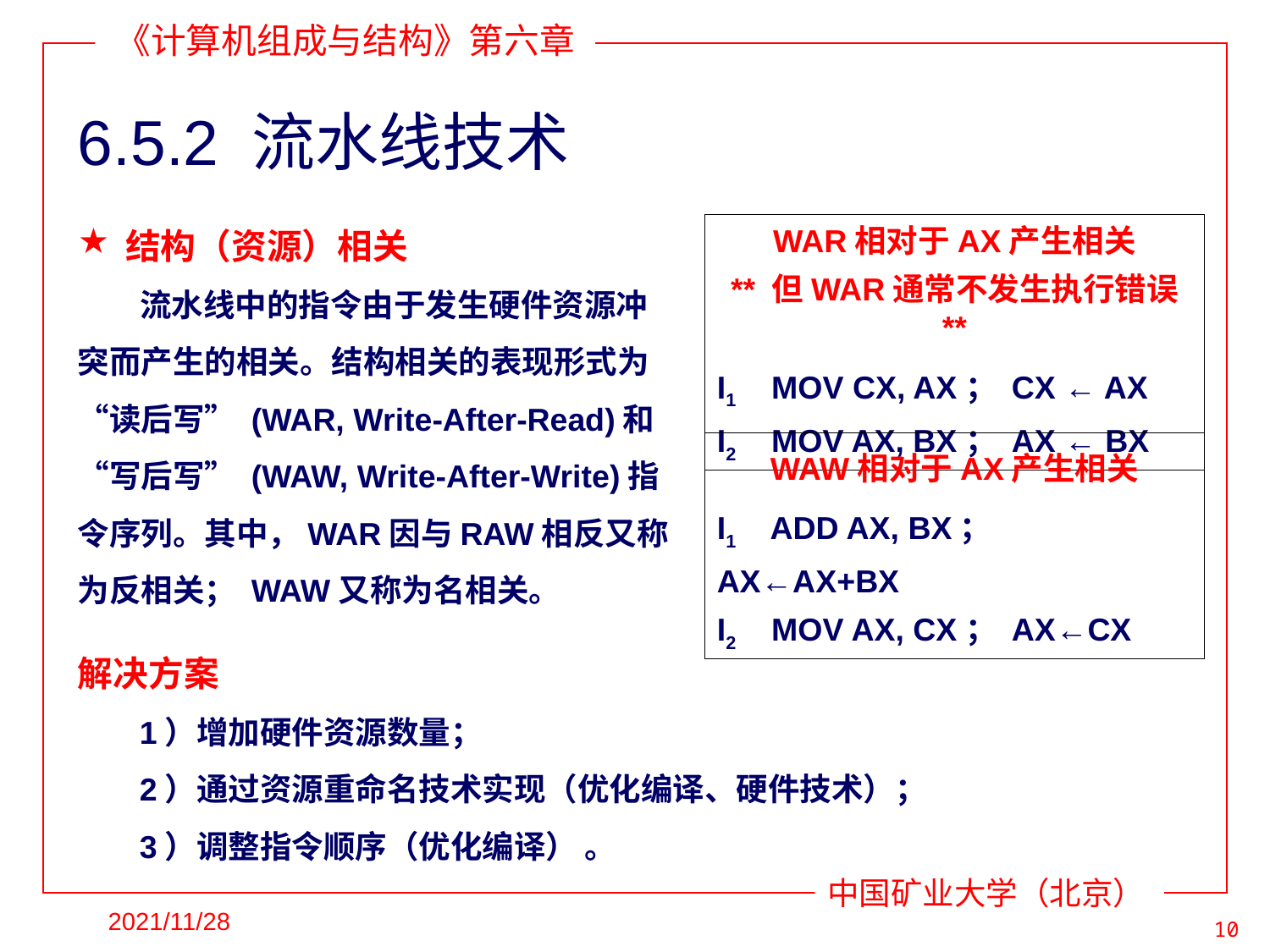

# 6.5.2 流水线技术
结构（资源）相关
流水线中的指令由于发生硬件资源冲
突而产生的相关。结构相关的表现形式为
“读后写” (WAR, Write-After-Read)和
“写后写” (WAW, Write-After-Write)指
令序列。其中，WAR因与RAW相反又称
为反相关； WAW又称为名相关。
解决方案
1）增加硬件资源数量；
2）通过资源重命名技术实现（优化编译、硬件技术）；
3）调整指令顺序（优化编译） 。
WAR相对于AX产生相关
** 但WAR通常不发生执行错误 **
I1    MOV CX, AX； CX ← AX
I2    MOV AX, BX； AX ← BX
WAW相对于AX产生相关
I1    ADD AX, BX；  AX←AX+BX
I2    MOV AX, CX； AX←CX
2021/11/28